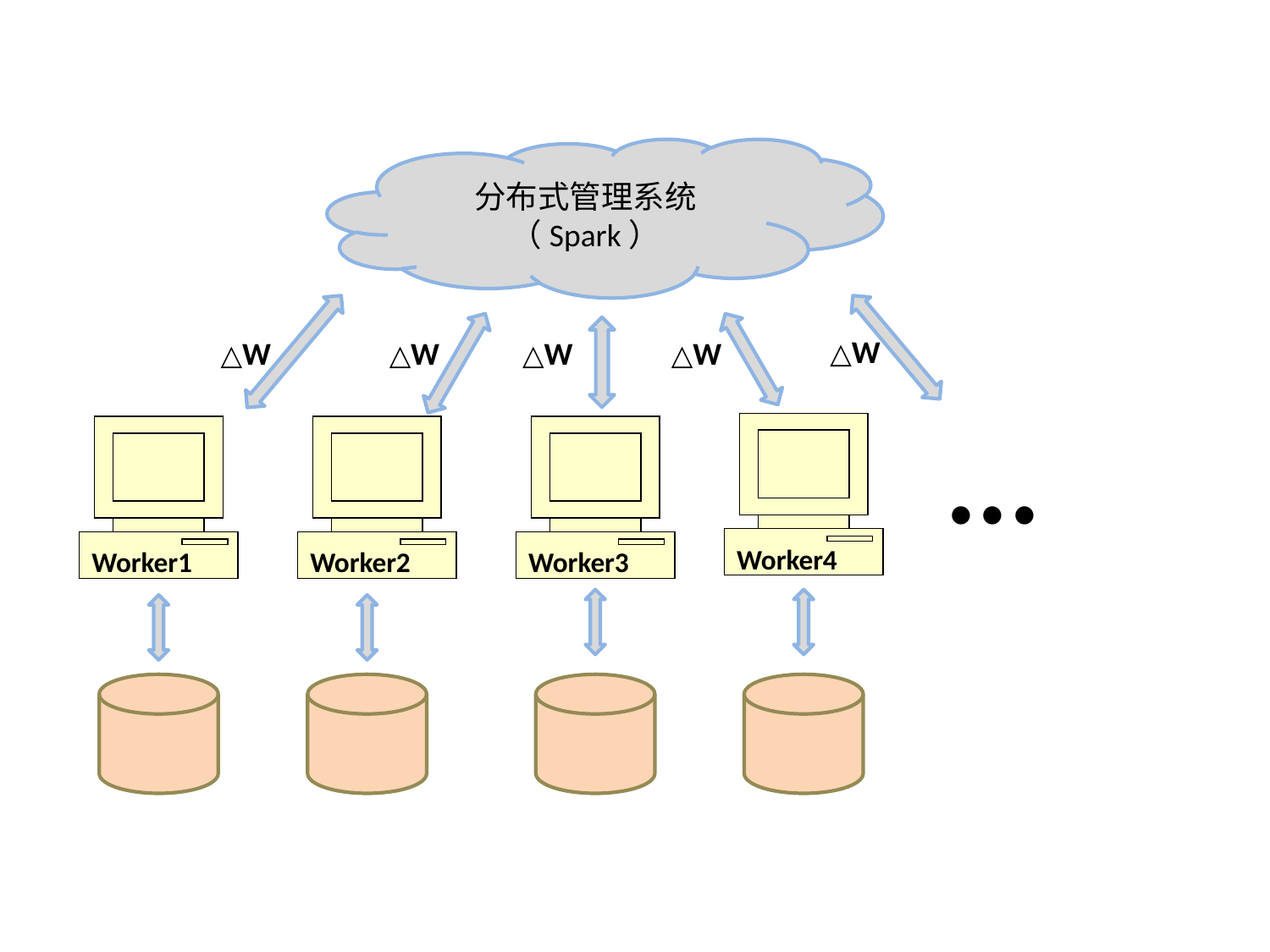

分布式管理系统（Spark）

△W
△W
△W
△W
△W

···
Worker4
Worker1
Worker2
Worker3